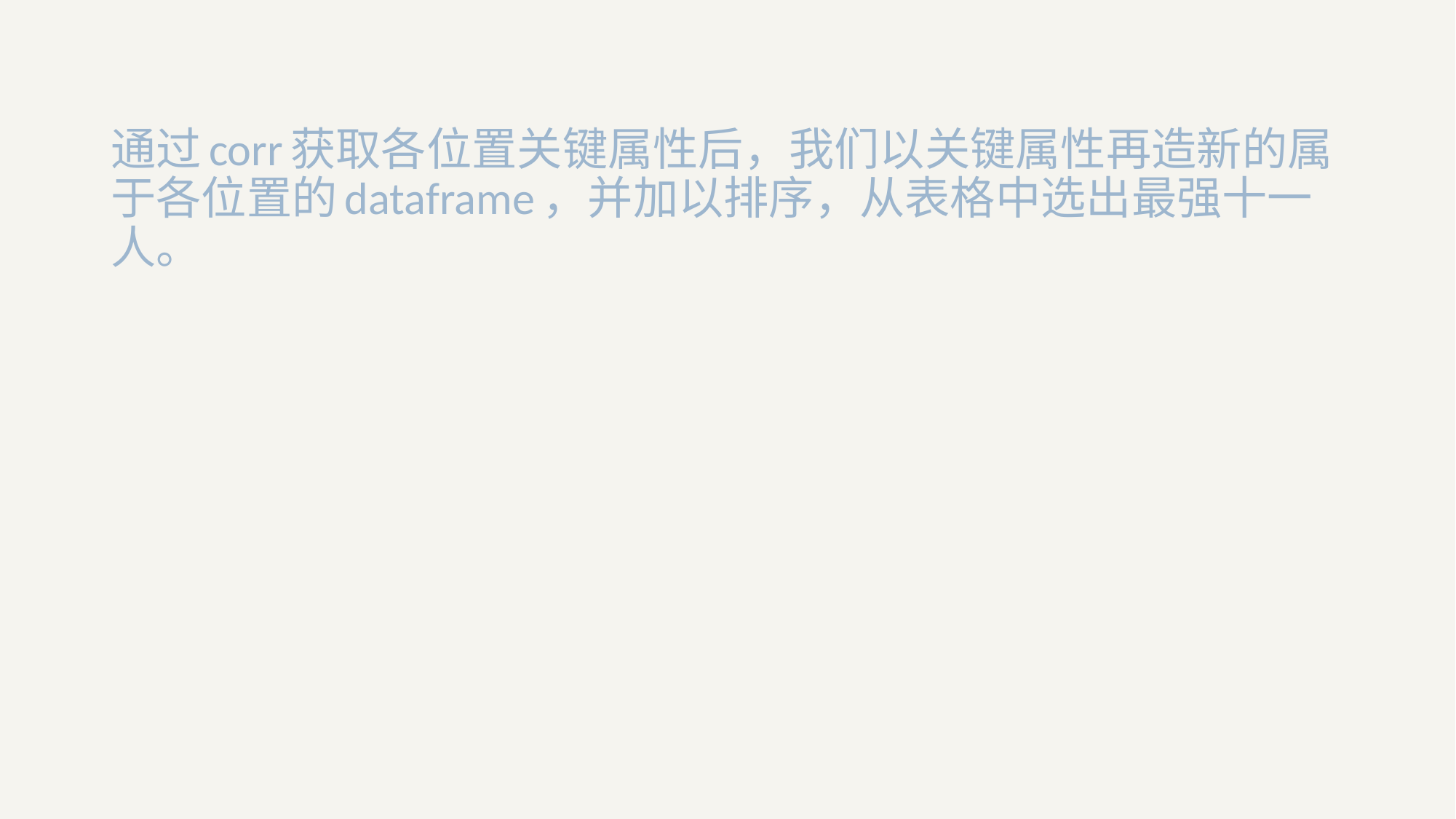

# 通过corr获取各位置关键属性后，我们以关键属性再造新的属于各位置的dataframe，并加以排序，从表格中选出最强十一人。